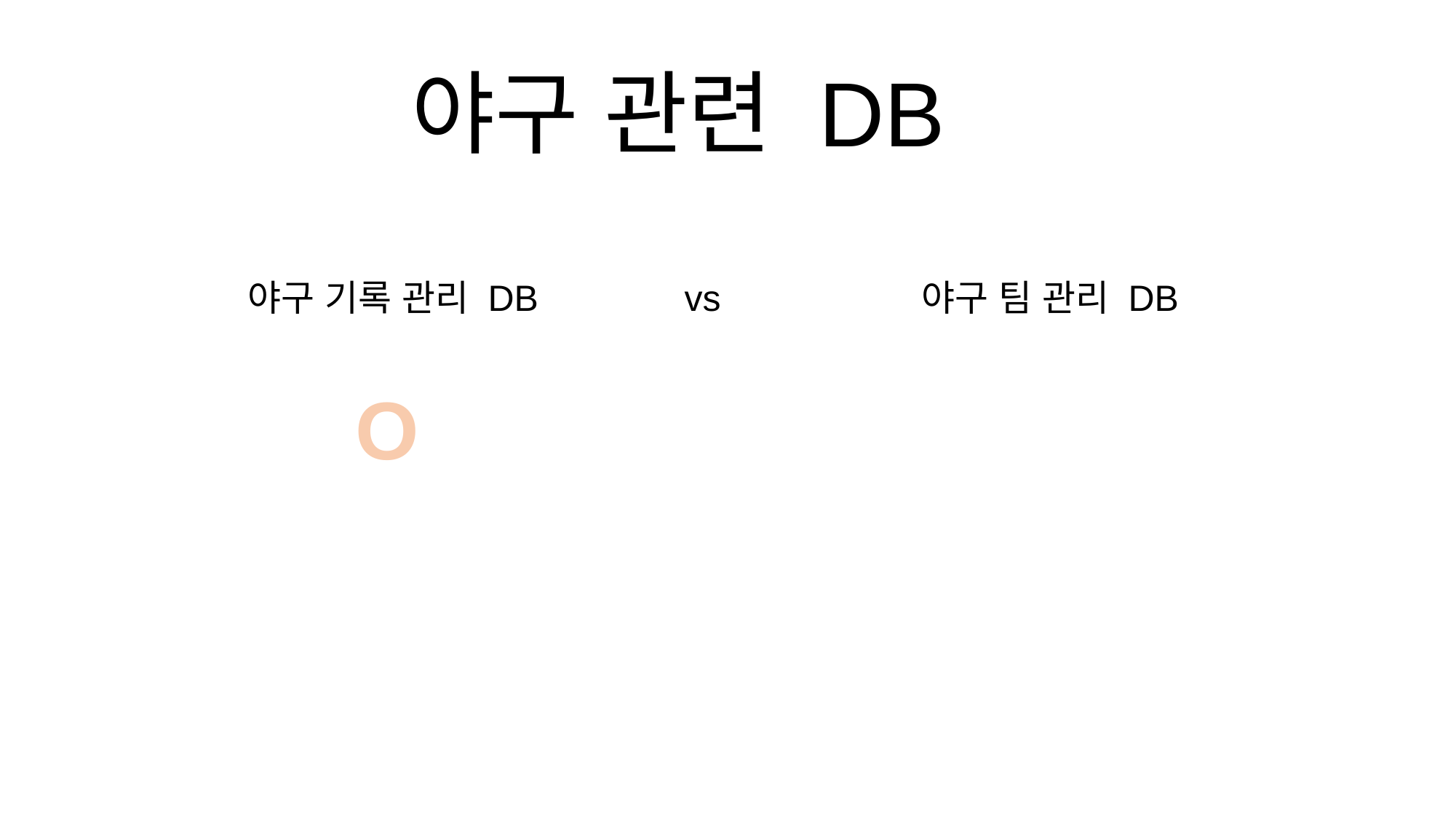

# 야구 관련 DB
야구 기록 관리 DB		vs		 야구 팀 관리 DB

O